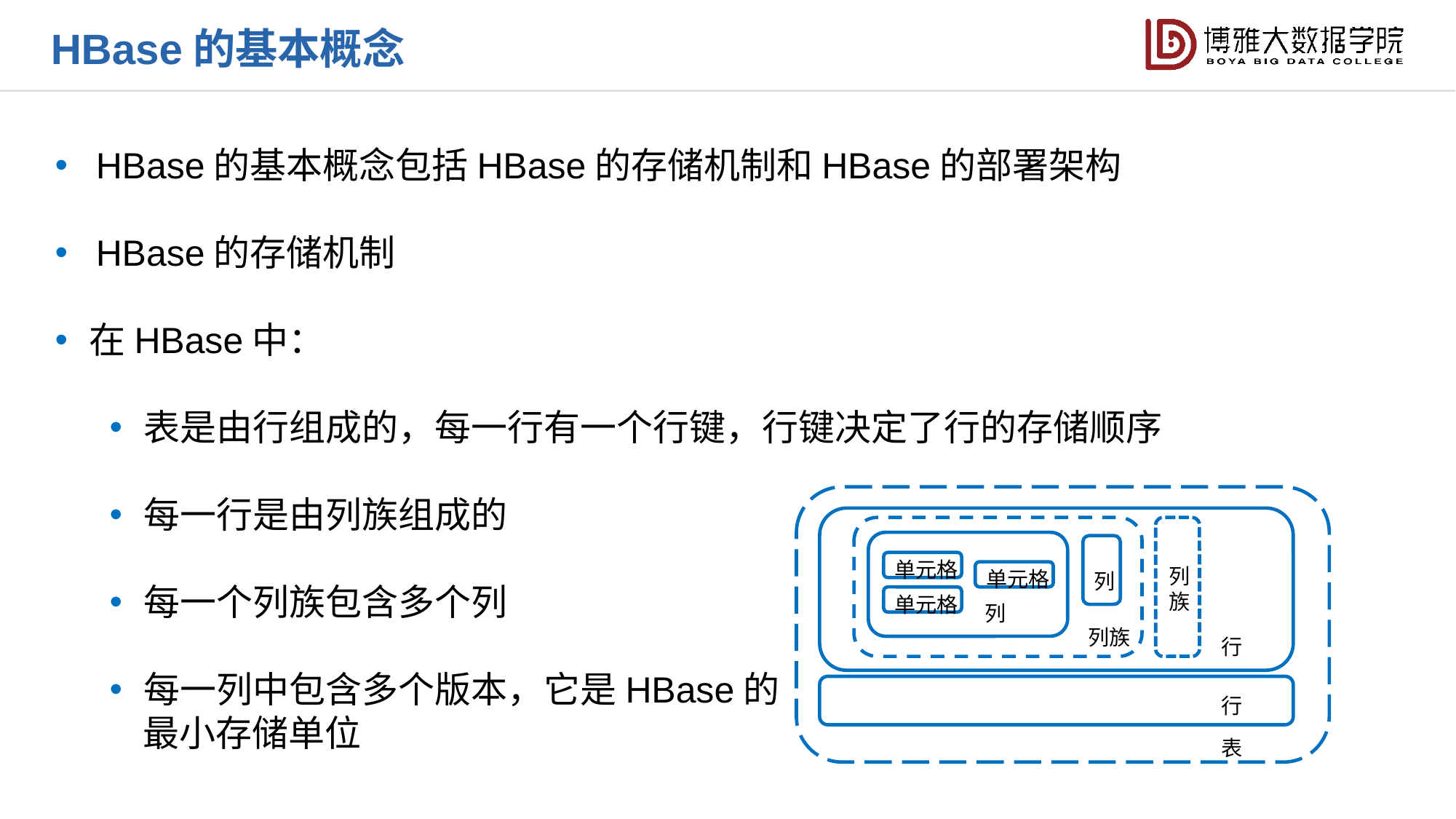

HBase的基本概念
HBase的基本概念包括HBase的存储机制和HBase的部署架构

HBase的存储机制

在HBase中：

表是由行组成的，每一行有一个行键，行键决定了行的存储顺序

每一行是由列族组成的

每一个列族包含多个列

每一列中包含多个版本，它是HBase的
   最小存储单位

单元格

单元格

单元格

列

列
列族

列
族
行

行
表